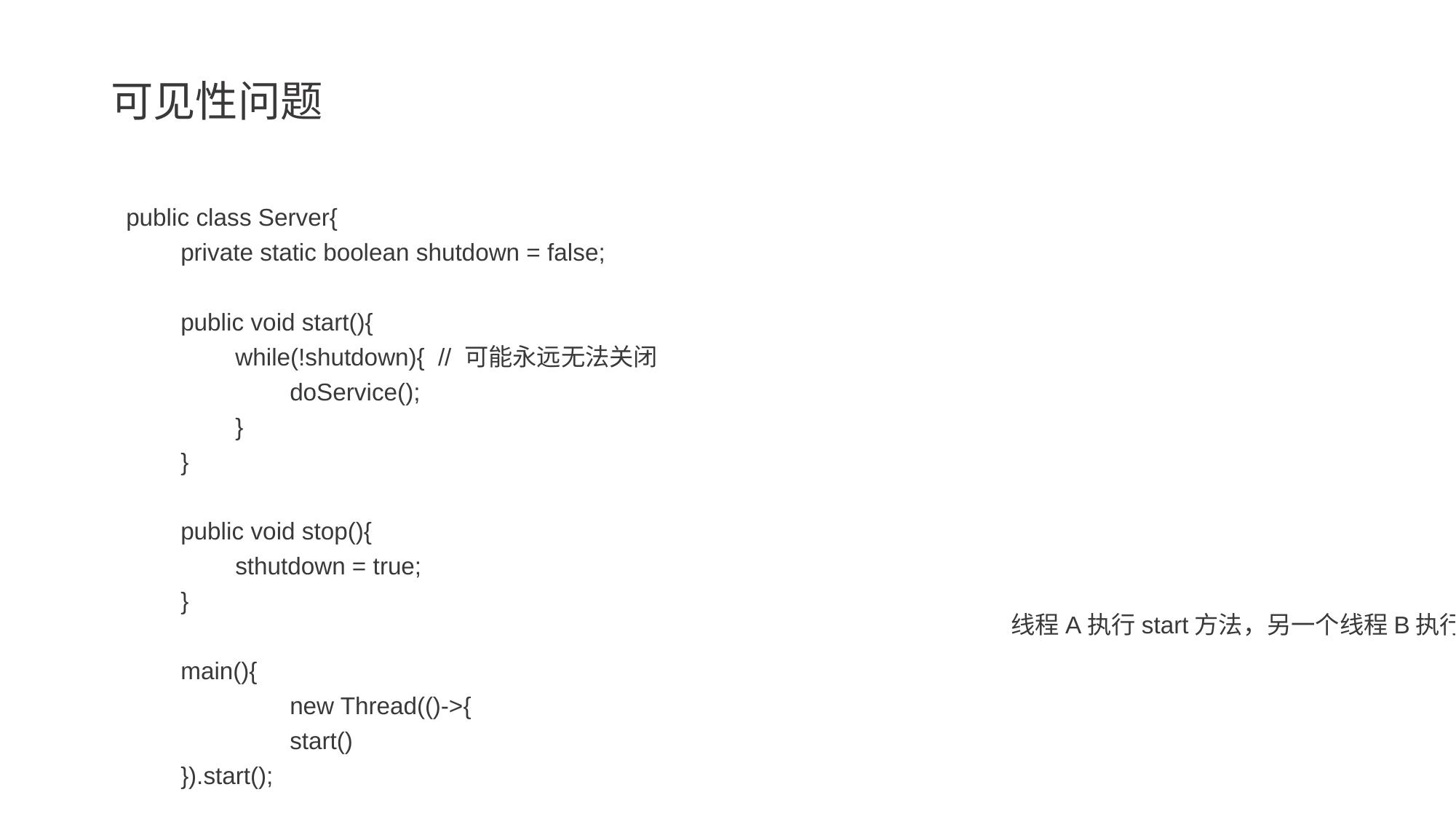

# 可见性问题
public class Server{
private static boolean shutdown = false;

public void start(){
while(!shutdown){  // 可能永远无法关闭
doService();
}
}

public void stop(){
sthutdown = true;
}

main(){
	new Thread(()->{
	start()
}).start();
new Thread(()->{
	stop();
}).start();
}

}
线程A执行start方法，另一个线程B执行stop方法